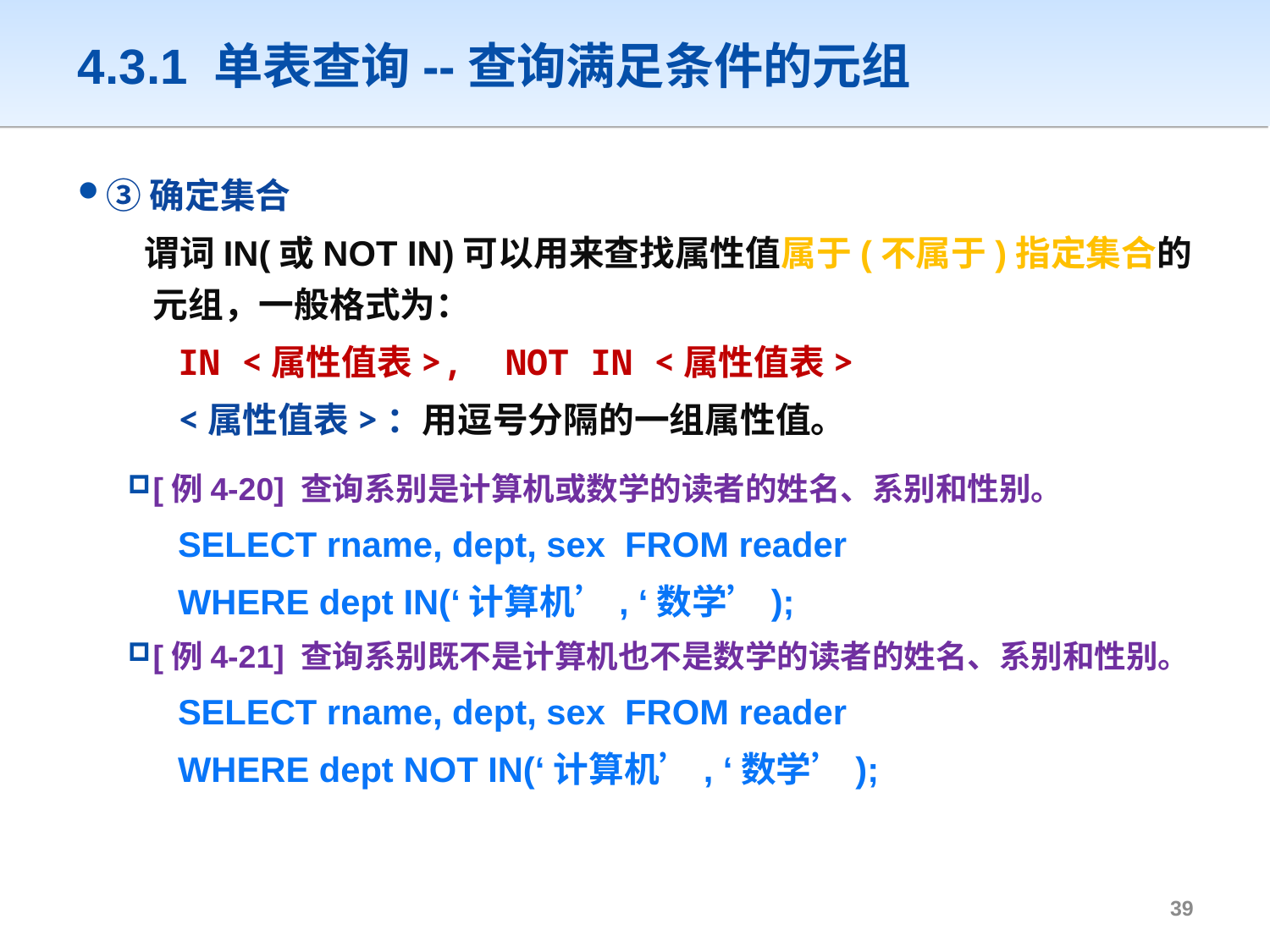

# 4.3.1 单表查询--查询满足条件的元组
③确定集合
 谓词IN(或NOT IN)可以用来查找属性值属于(不属于)指定集合的元组，一般格式为：
IN <属性值表>,  NOT IN <属性值表>
<属性值表>：用逗号分隔的一组属性值。

[例4-20] 查询系别是计算机或数学的读者的姓名、系别和性别。
SELECT rname, dept, sex  FROM reader
WHERE dept IN(‘计算机’, ‘数学’);
[例4-21] 查询系别既不是计算机也不是数学的读者的姓名、系别和性别。
SELECT rname, dept, sex  FROM reader
WHERE dept NOT IN(‘计算机’, ‘数学’);

39